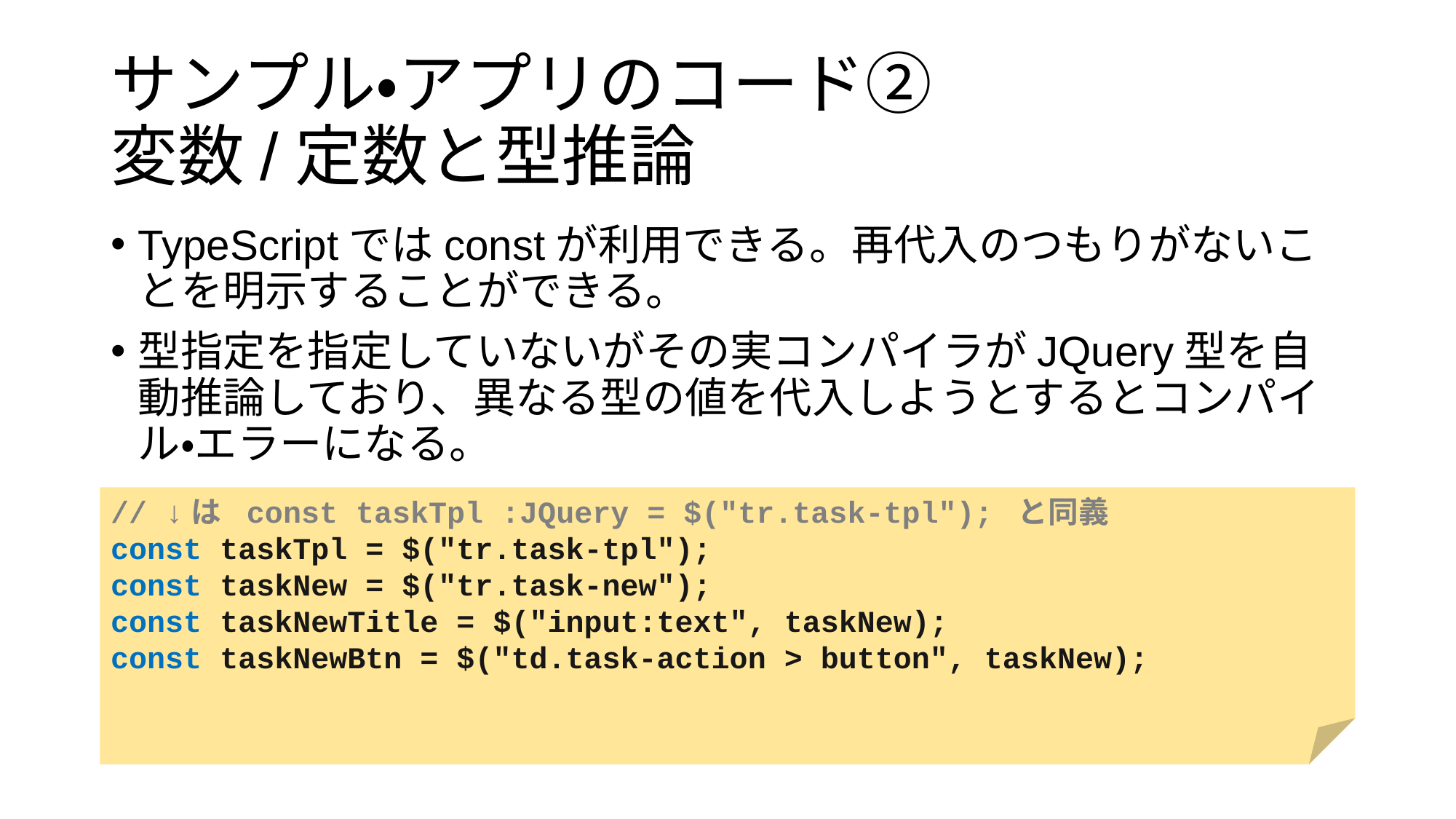

# サンプル・アプリのコード② 変数/定数と型推論
TypeScriptではconstが利用できる。再代入のつもりがないことを明示することができる。
型指定を指定していないがその実コンパイラがJQuery型を自動推論しており、異なる型の値を代入しようとするとコンパイル・エラーになる。
// ↓は const taskTpl :JQuery = $("tr.task-tpl"); と同義
const taskTpl = $("tr.task-tpl");
const taskNew = $("tr.task-new");
const taskNewTitle = $("input:text", taskNew);
const taskNewBtn = $("td.task-action > button", taskNew);